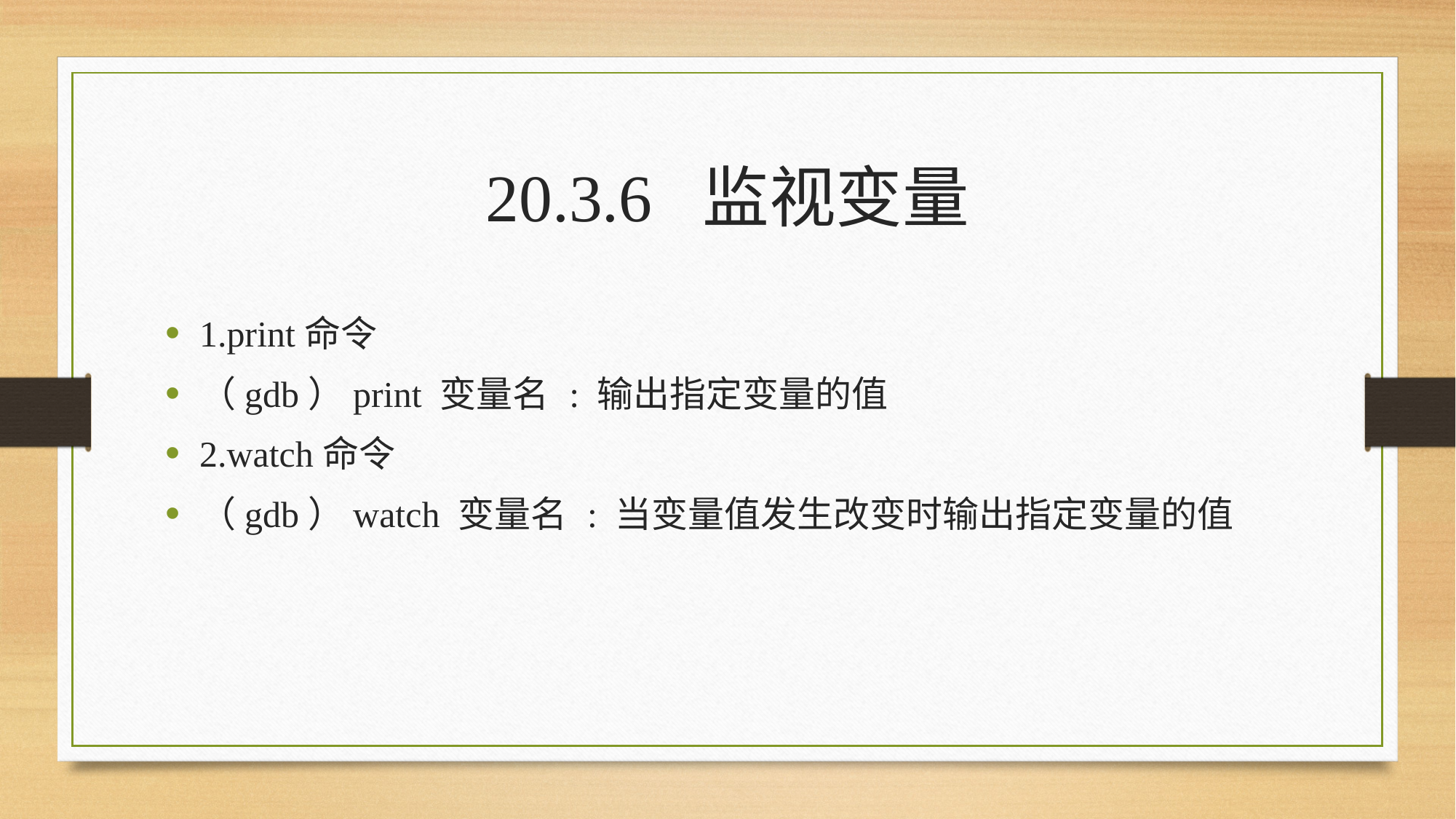

20.3.6  监视变量
1.print命令
（gdb）print 变量名 : 输出指定变量的值
2.watch命令
（gdb）watch 变量名 : 当变量值发生改变时输出指定变量的值